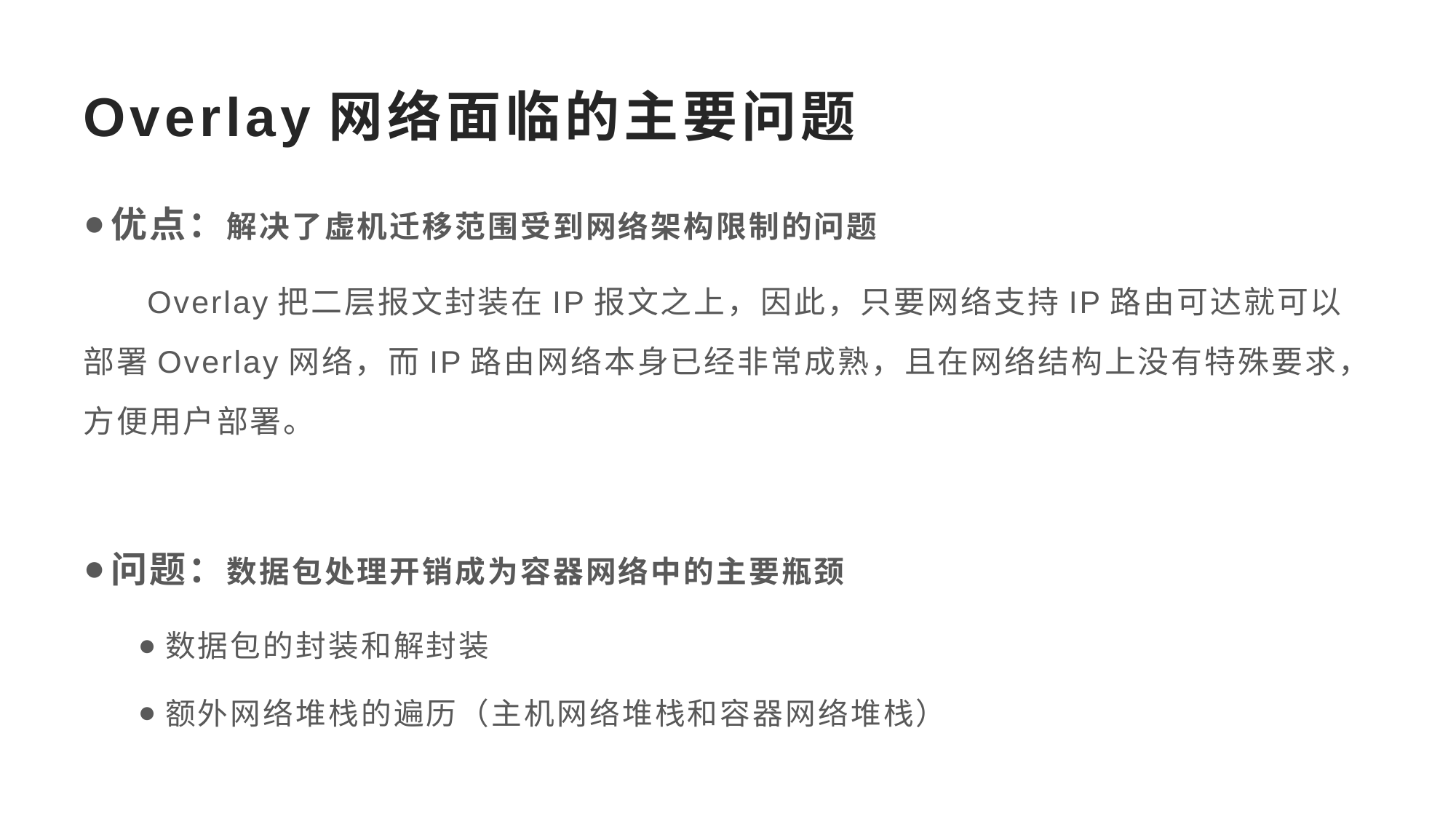

# Overlay网络面临的主要问题
优点：解决了虚机迁移范围受到网络架构限制的问题
      Overlay把二层报文封装在IP报文之上，因此，只要网络支持IP路由可达就可以部署Overlay网络，而IP路由网络本身已经非常成熟，且在网络结构上没有特殊要求，方便用户部署。

问题：数据包处理开销成为容器网络中的主要瓶颈
数据包的封装和解封装
额外网络堆栈的遍历（主机网络堆栈和容器网络堆栈）